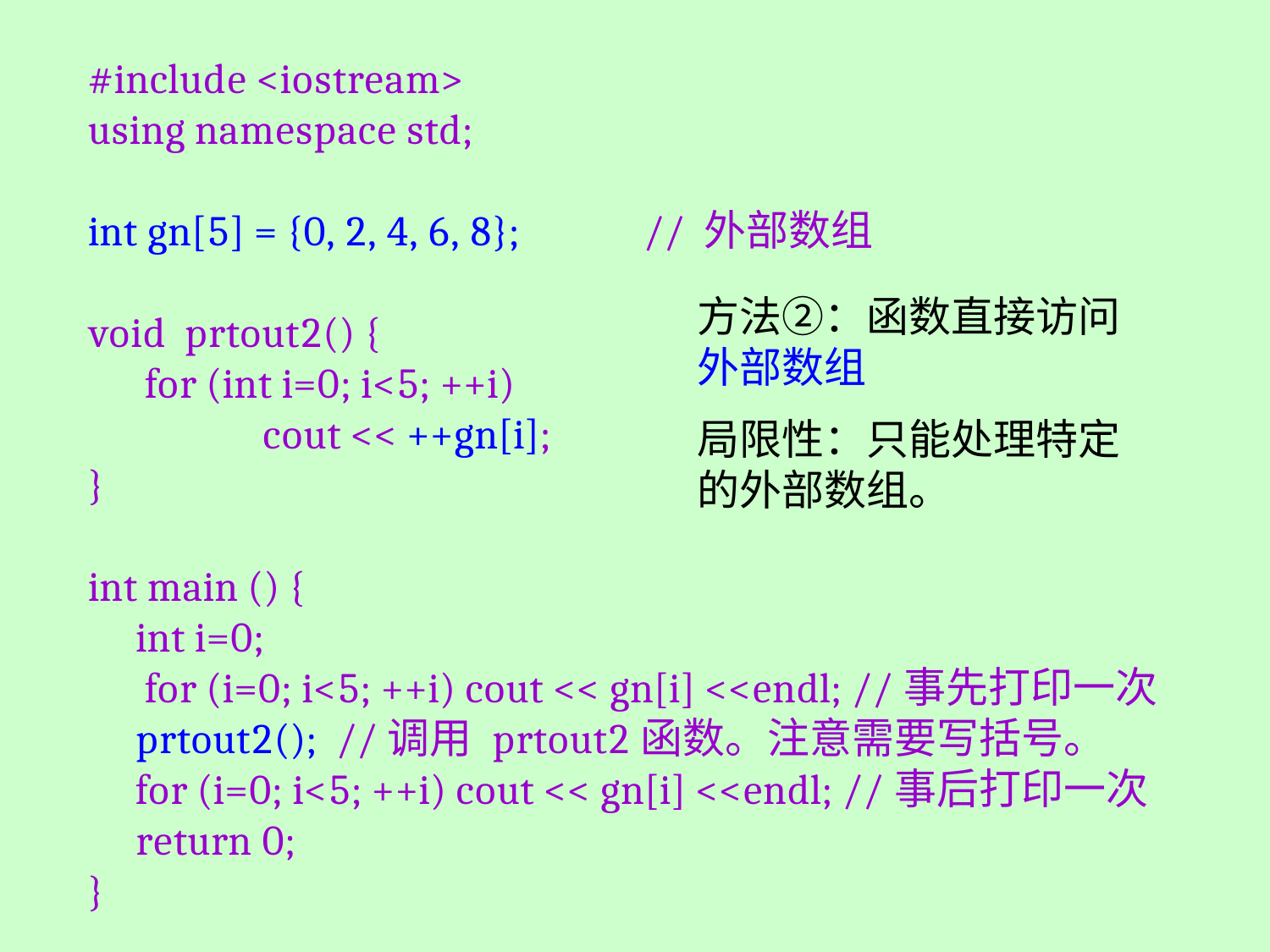

#include <iostream>
using namespace std;

int gn[5] = {0, 2, 4, 6, 8};	// 外部数组

void  prtout2() {
	 for (int i=0; i<5; ++i)
		cout << ++gn[i];
}

int main () {
	int i=0;
	 for (i=0; i<5; ++i) cout << gn[i] <<endl; //事先打印一次
	prtout2();  //调用 prtout2函数。注意需要写括号。
	for (i=0; i<5; ++i) cout << gn[i] <<endl; //事后打印一次
	return 0;
}
方法②：函数直接访问外部数组
局限性：只能处理特定的外部数组。
50